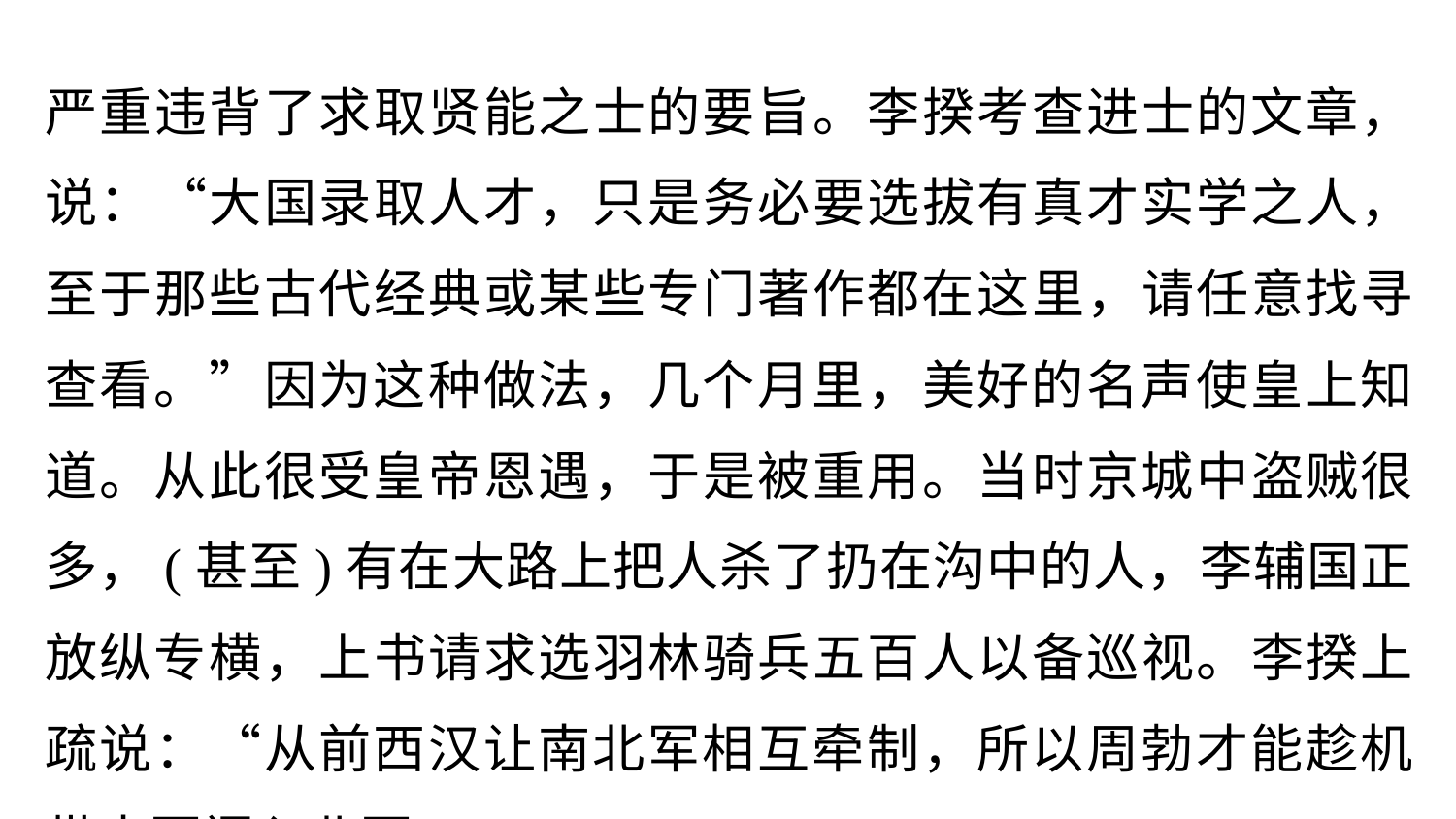

严重违背了求取贤能之士的要旨。李揆考查进士的文章，说：“大国录取人才，只是务必要选拔有真才实学之人，至于那些古代经典或某些专门著作都在这里，请任意找寻查看。”因为这种做法，几个月里，美好的名声使皇上知道。从此很受皇帝恩遇，于是被重用。当时京城中盗贼很多，(甚至)有在大路上把人杀了扔在沟中的人，李辅国正放纵专横，上书请求选羽林骑兵五百人以备巡视。李揆上疏说：“从前西汉让南北军相互牵制，所以周勃才能趁机带南军闯入北军，